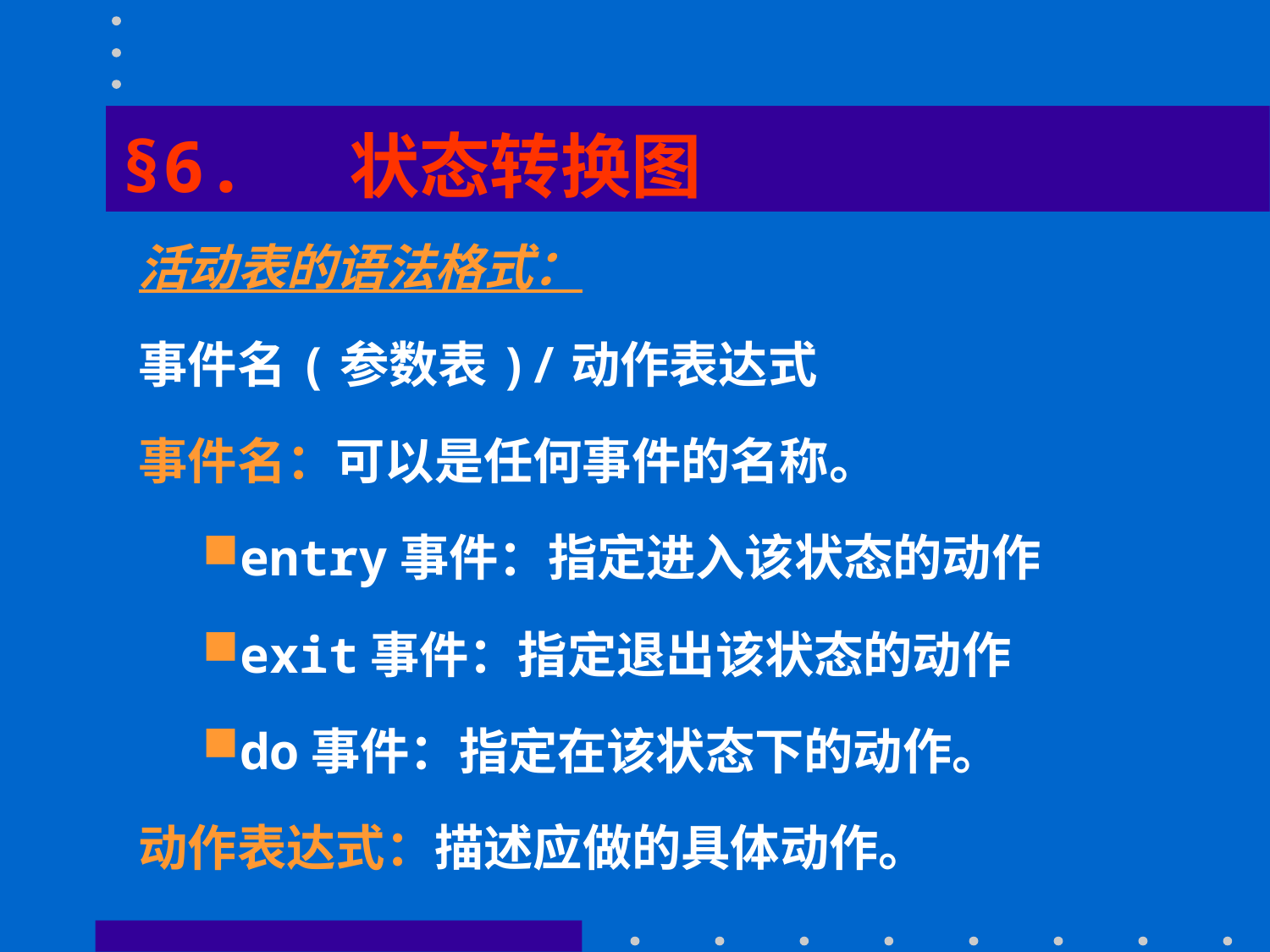

§6.  状态转换图
活动表的语法格式：
事件名(参数表)/动作表达式
事件名：可以是任何事件的名称。
entry事件：指定进入该状态的动作
exit事件：指定退出该状态的动作
do事件：指定在该状态下的动作。
动作表达式：描述应做的具体动作。